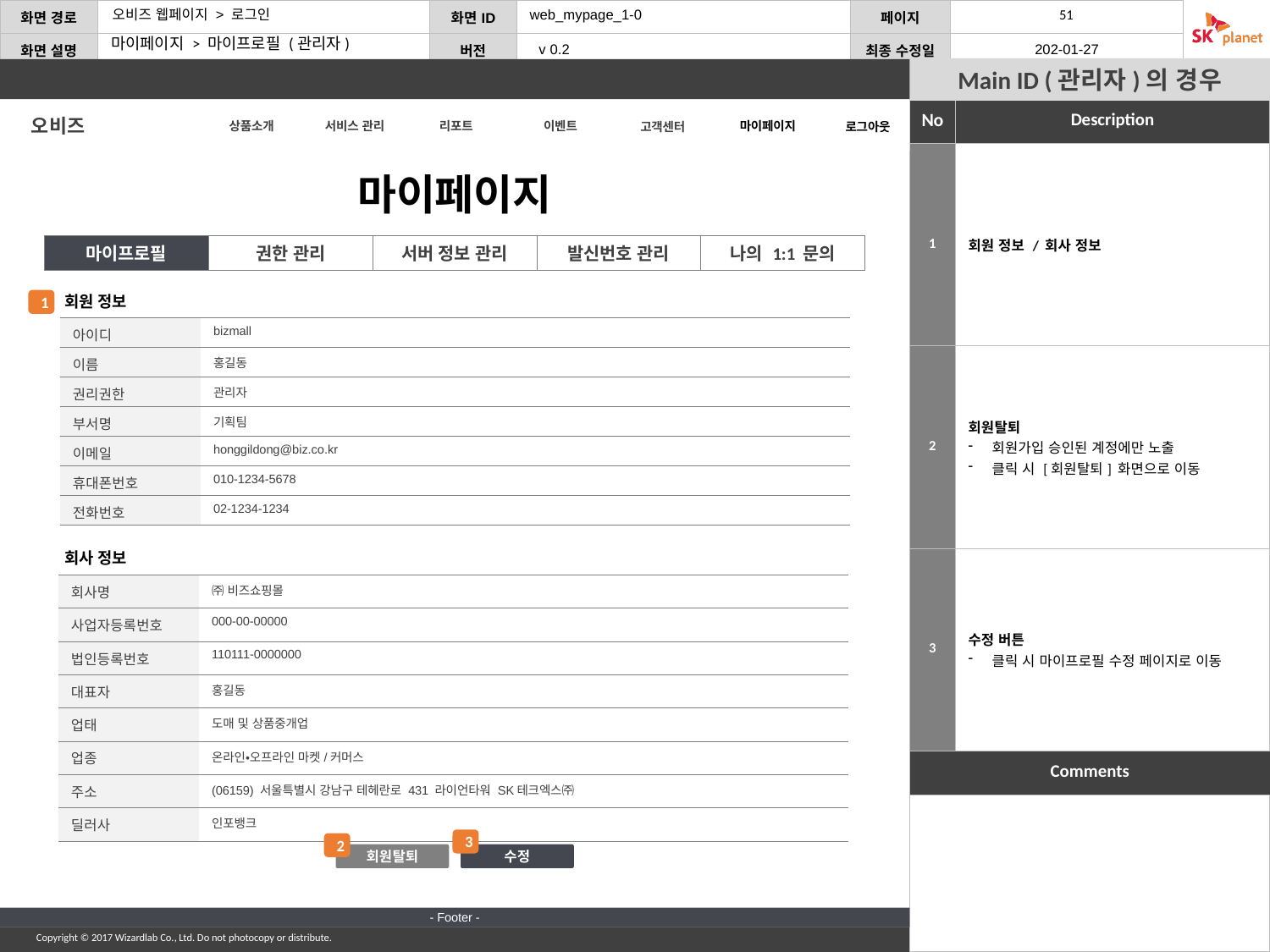

web_mypage_1-0
마이페이지 > 마이프로필 (관리자)
Main ID (관리자)의 경우

오비즈
상품소개
서비스 관리
리포트
이벤트
마이페이지
고객센터
로그아웃
마이페이지
| 마이프로필 | 권한 관리 | 서버 정보 관리 | 발신번호 관리 | 나의 1:1 문의 |
| --- | --- | --- | --- | --- |
| 1 | 회원 정보 / 회사 정보 |
| --- | --- |
| 2 | 회원탈퇴 회원가입 승인된 계정에만 노출 클릭 시 [회원탈퇴] 화면으로 이동 |
| 3 | 수정 버튼 클릭 시 마이프로필 수정 페이지로 이동 |
회원 정보
1
| 아이디 | bizmall |
| --- | --- |
| 이름 | 홍길동 |
| 권리권한 | 관리자 |
| 부서명 | 기획팀 |
| 이메일 | honggildong@biz.co.kr |
| 휴대폰번호 | 010-1234-5678 |
| 전화번호 | 02-1234-1234 |
회사 정보
| 회사명 | ㈜ 비즈쇼핑몰 |
| --- | --- |
| 사업자등록번호 | 000-00-00000 |
| 법인등록번호 | 110111-0000000 |
| 대표자 | 홍길동 |
| 업태 | 도매 및 상품중개업 |
| 업종 | 온라인•오프라인 마켓/커머스 |
| 주소 | (06159) 서울특별시 강남구 테헤란로 431 라이언타워 SK테크엑스㈜ |
| 딜러사 | 인포뱅크 |

3
2
회원탈퇴
수정
- Footer -